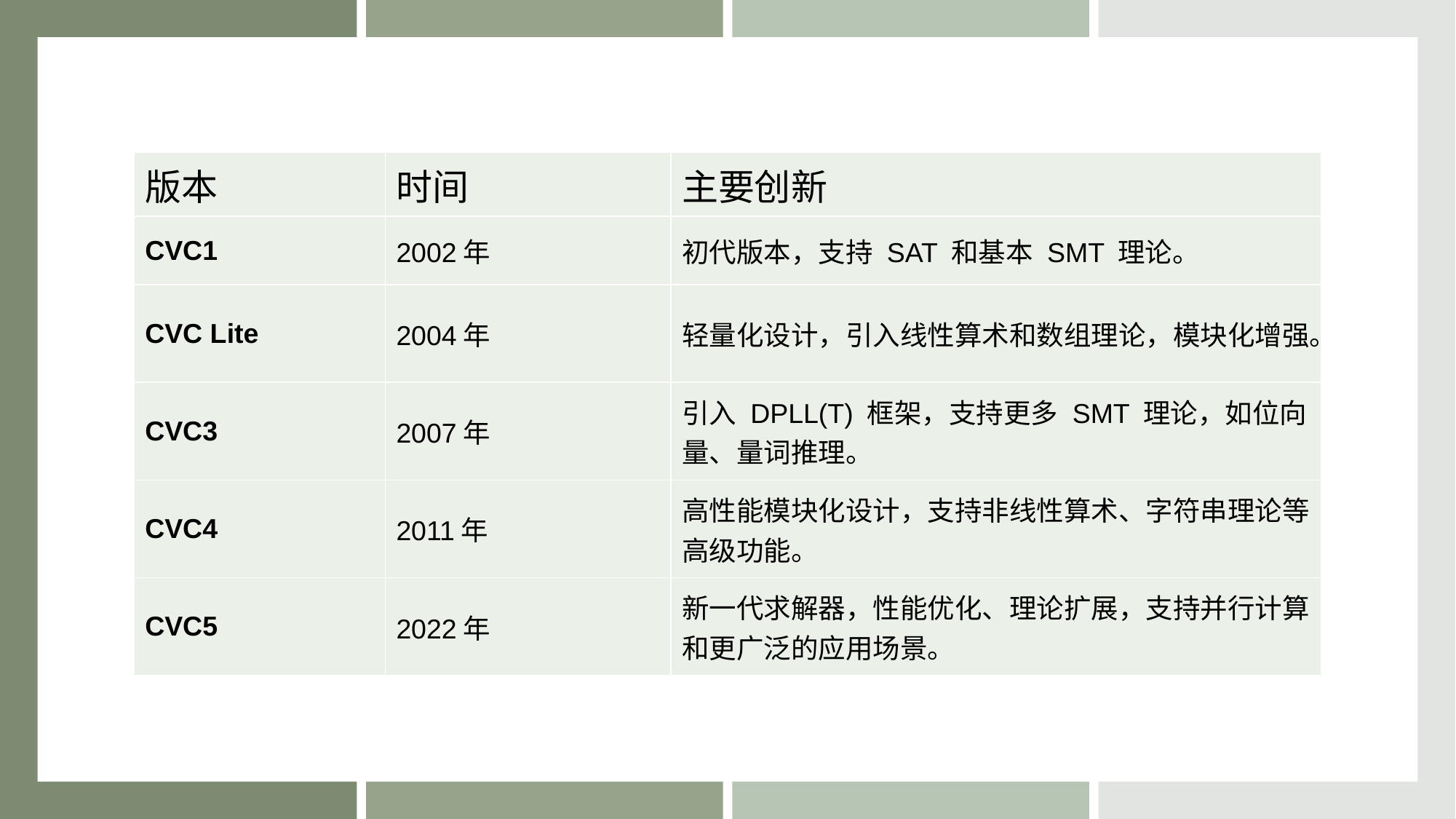

| 版本 | 时间 | 主要创新 |
| --- | --- | --- |
| CVC1 | 2002年 | 初代版本，支持 SAT 和基本 SMT 理论。 |
| CVC Lite | 2004年 | 轻量化设计，引入线性算术和数组理论，模块化增强。 |
| CVC3 | 2007年 | 引入 DPLL(T) 框架，支持更多 SMT 理论，如位向量、量词推理。 |
| CVC4 | 2011年 | 高性能模块化设计，支持非线性算术、字符串理论等高级功能。 |
| CVC5 | 2022年 | 新一代求解器，性能优化、理论扩展，支持并行计算和更广泛的应用场景。 |